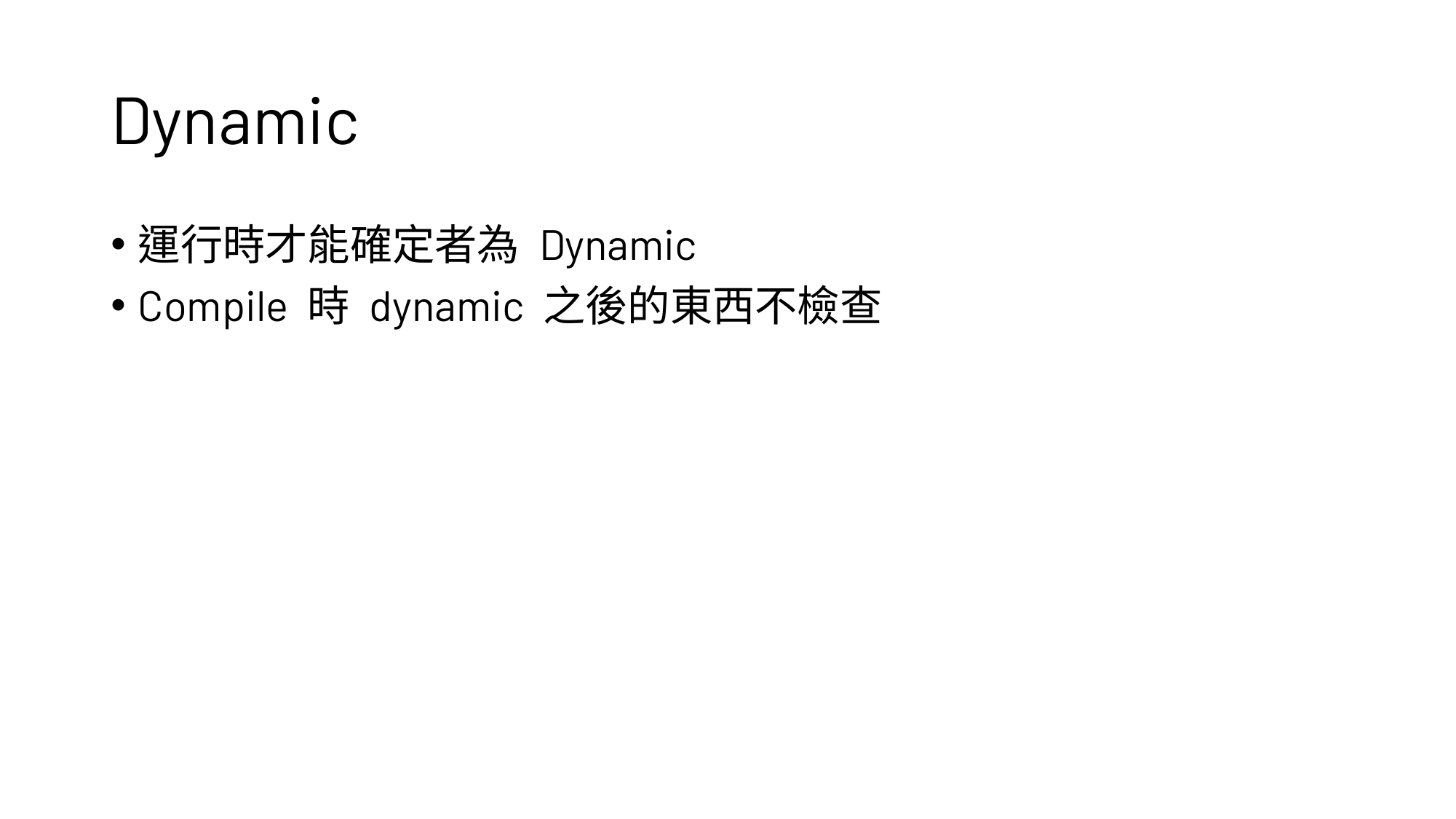

# Dynamic
運行時才能確定者為 Dynamic
Compile 時 dynamic 之後的東西不檢查